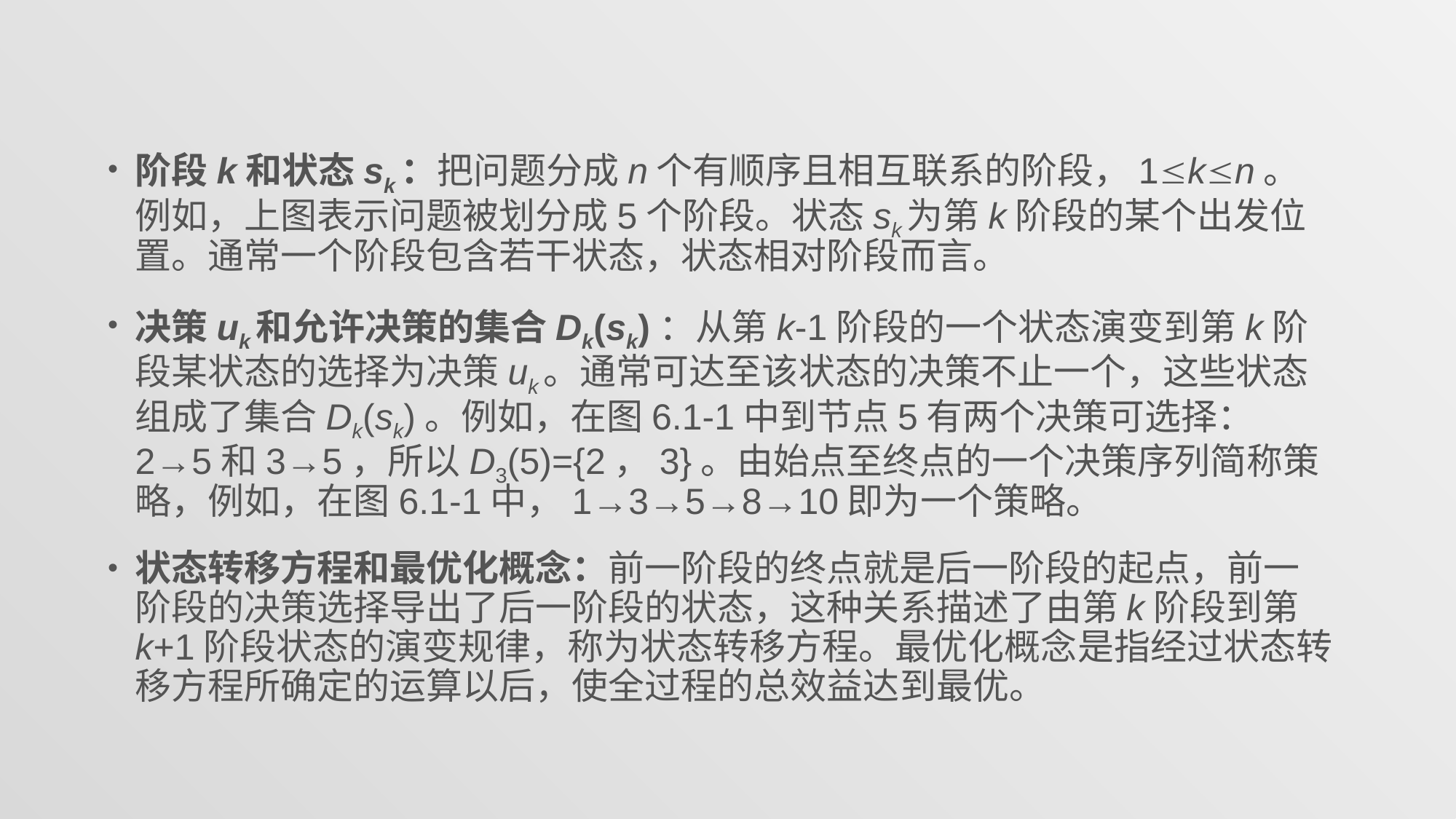

#
阶段k和状态sk：把问题分成n个有顺序且相互联系的阶段，1≤k≤n。例如，上图表示问题被划分成5个阶段。状态sk为第k阶段的某个出发位置。通常一个阶段包含若干状态，状态相对阶段而言。
决策uk和允许决策的集合Dk(sk)：从第k-1阶段的一个状态演变到第k阶段某状态的选择为决策uk。通常可达至该状态的决策不止一个，这些状态组成了集合Dk(sk)。例如，在图6.1-1中到节点5有两个决策可选择：2→5和3→5，所以D3(5)={2，3}。由始点至终点的一个决策序列简称策略，例如，在图6.1-1中，1→3→5→8→10即为一个策略。
状态转移方程和最优化概念：前一阶段的终点就是后一阶段的起点，前一阶段的决策选择导出了后一阶段的状态，这种关系描述了由第k阶段到第k+1阶段状态的演变规律，称为状态转移方程。最优化概念是指经过状态转移方程所确定的运算以后，使全过程的总效益达到最优。